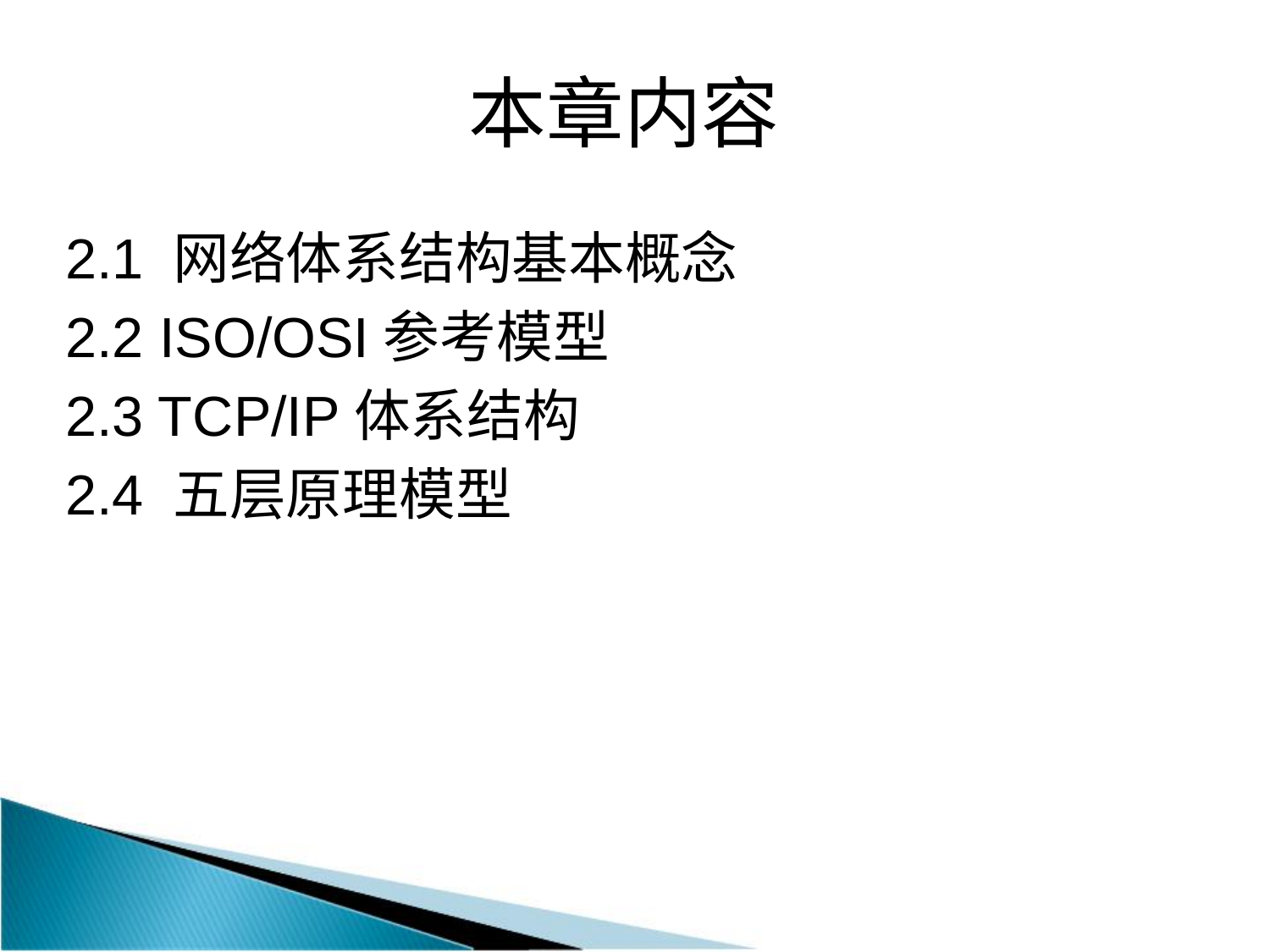

# 本章内容
2.1 网络体系结构基本概念
2.2 ISO/OSI参考模型
2.3 TCP/IP体系结构
2.4 五层原理模型